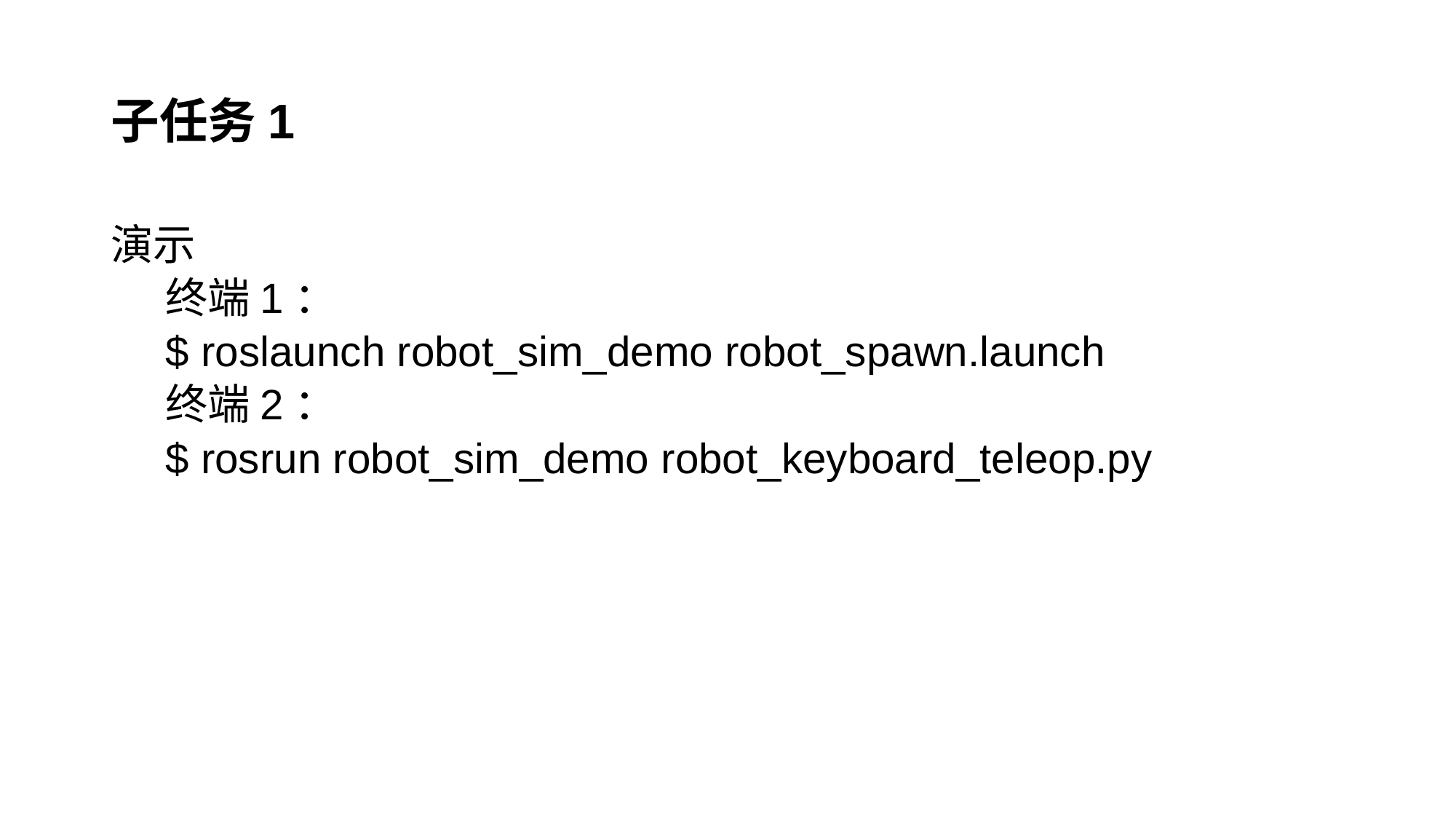

# 子任务1
演示
终端1：
$ roslaunch robot_sim_demo robot_spawn.launch
终端2：
$ rosrun robot_sim_demo robot_keyboard_teleop.py